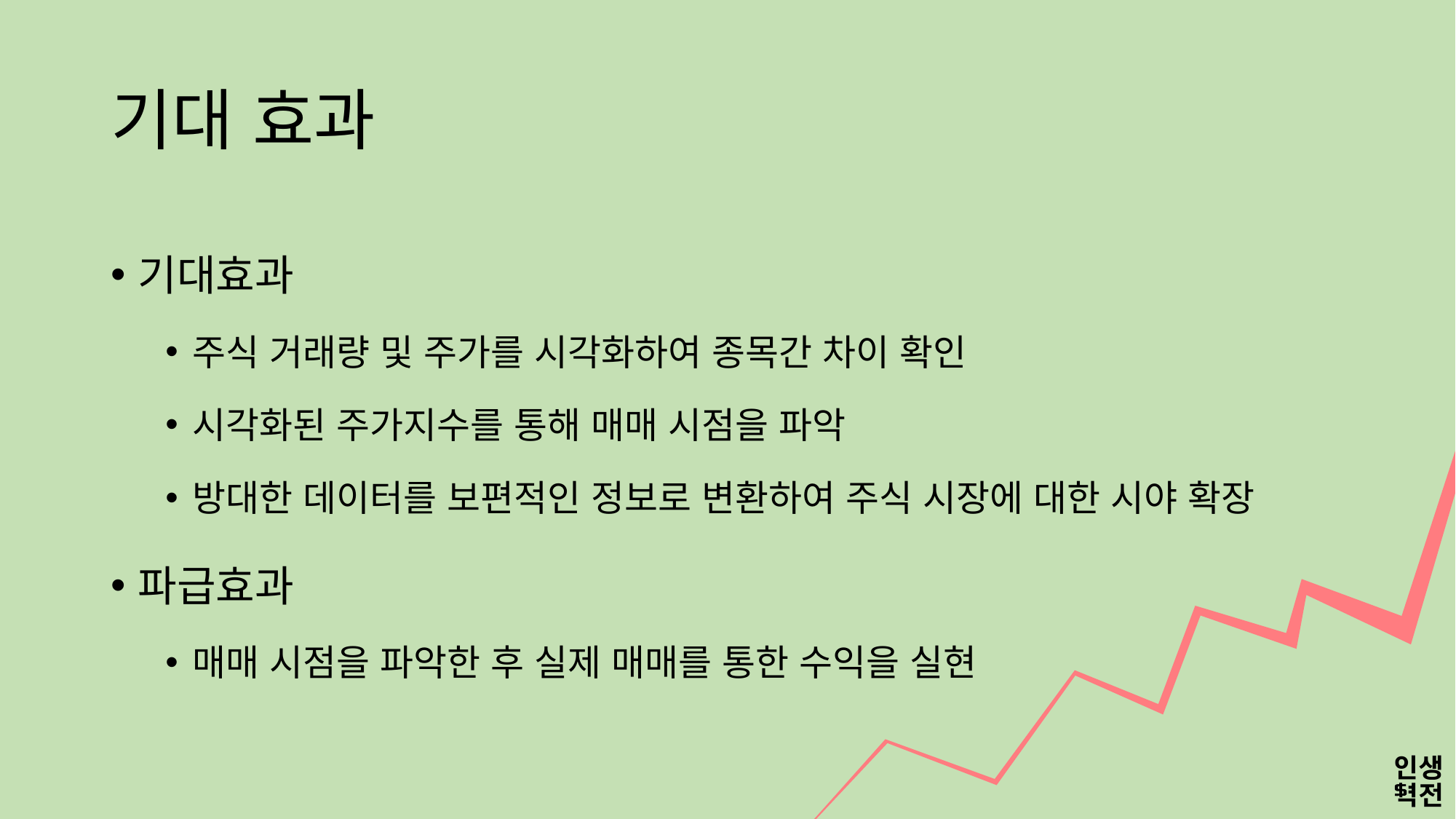

# 기대 효과
기대효과
주식 거래량 및 주가를 시각화하여 종목간 차이 확인
시각화된 주가지수를 통해 매매 시점을 파악
방대한 데이터를 보편적인 정보로 변환하여 주식 시장에 대한 시야 확장
파급효과
매매 시점을 파악한 후 실제 매매를 통한 수익을 실현